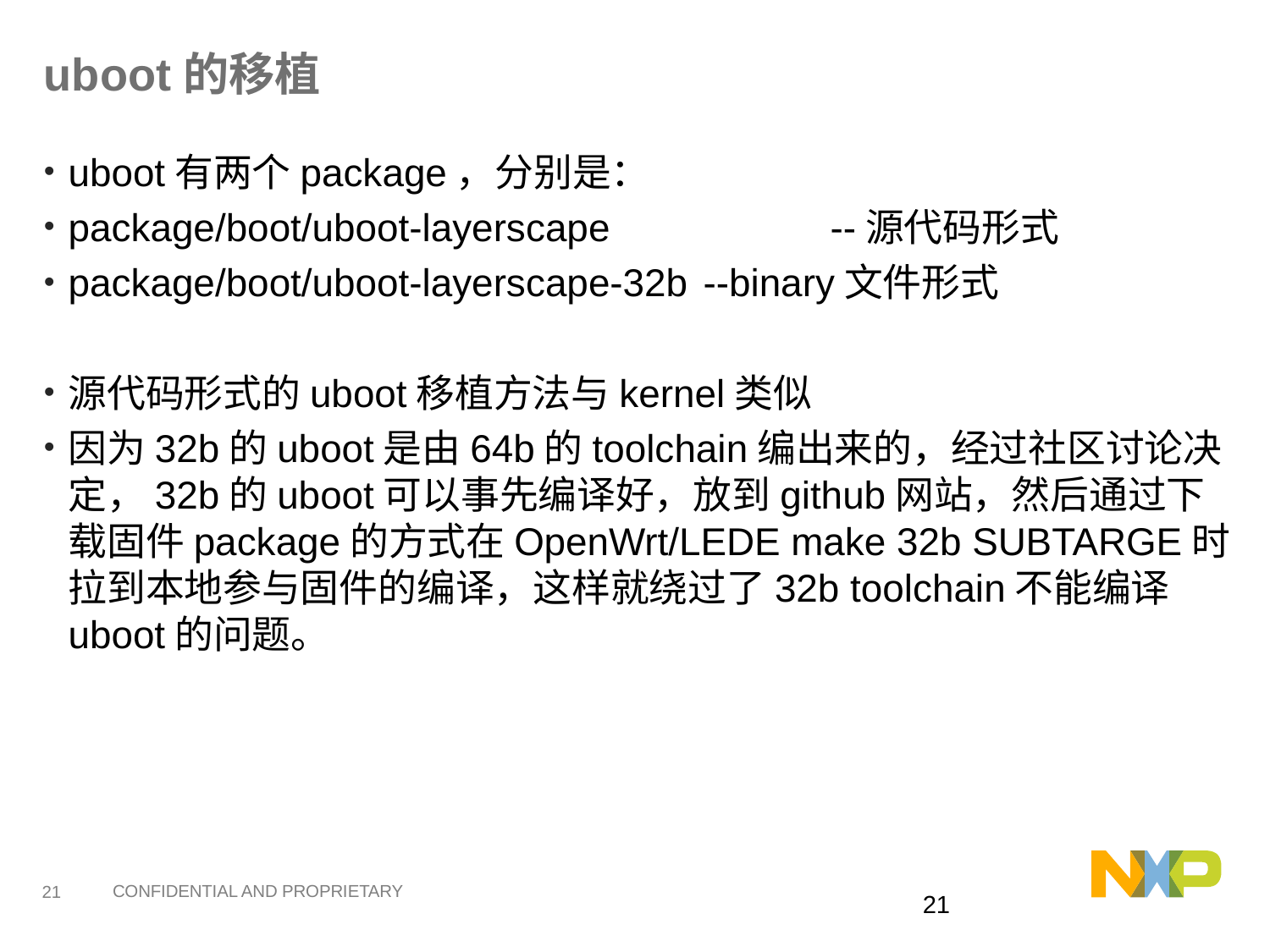

# uboot的移植
uboot有两个package，分别是：
package/boot/uboot-layerscape		--源代码形式
package/boot/uboot-layerscape-32b	--binary文件形式

源代码形式的uboot移植方法与kernel类似
因为32b的uboot是由64b的toolchain编出来的，经过社区讨论决定，32b的uboot可以事先编译好，放到github网站，然后通过下载固件package的方式在OpenWrt/LEDE make 32b SUBTARGE时拉到本地参与固件的编译，这样就绕过了32b toolchain不能编译uboot的问题。
21